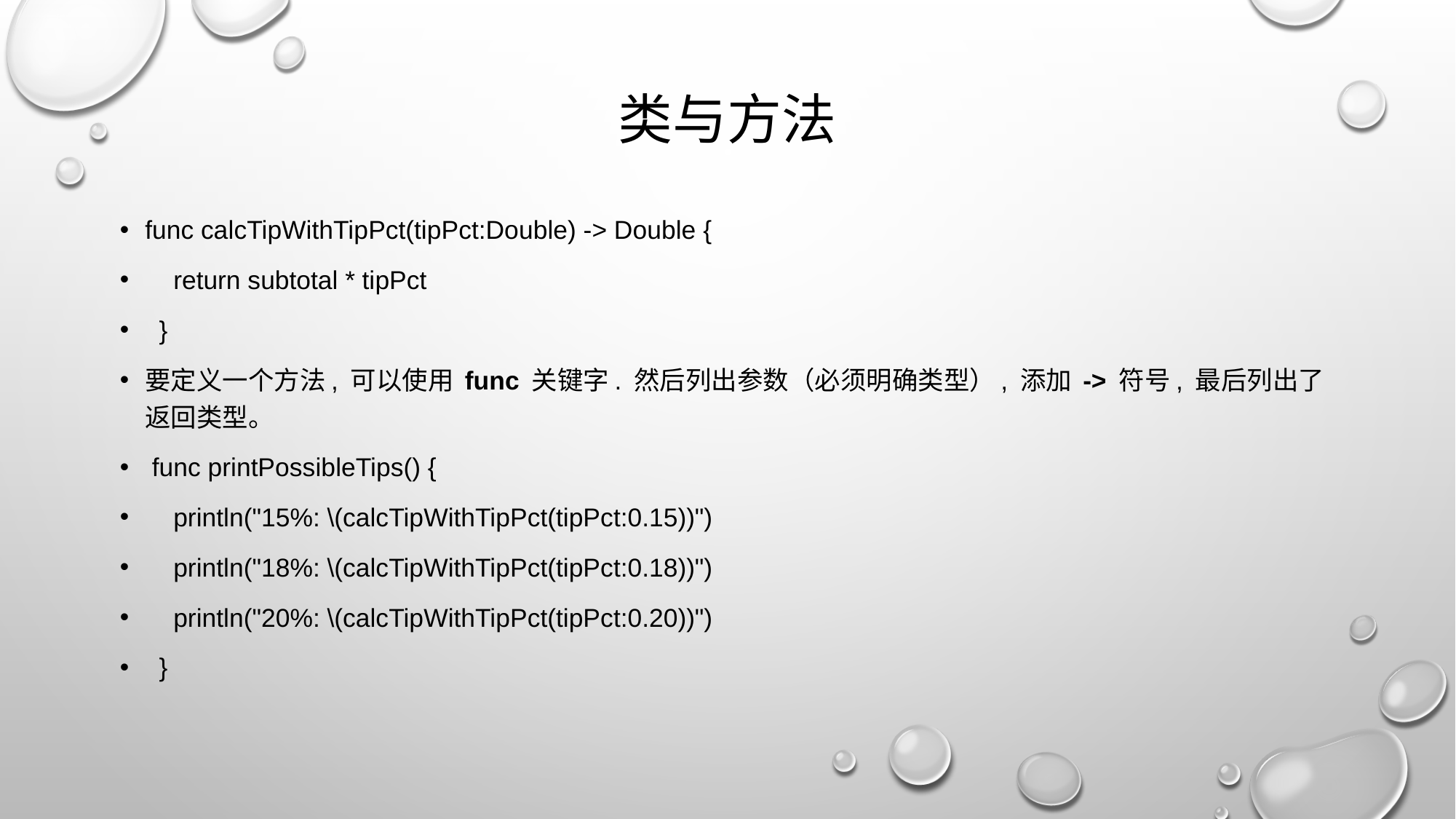

# 类与方法
func calcTipWithTipPct(tipPct:Double) -> Double {
    return subtotal * tipPct
  }
要定义一个方法, 可以使用 func 关键字. 然后列出参数（必须明确类型）, 添加 -> 符号, 最后列出了返回类型。
 func printPossibleTips() {
    println("15%: \(calcTipWithTipPct(tipPct:0.15))")
    println("18%: \(calcTipWithTipPct(tipPct:0.18))")
    println("20%: \(calcTipWithTipPct(tipPct:0.20))")
  }